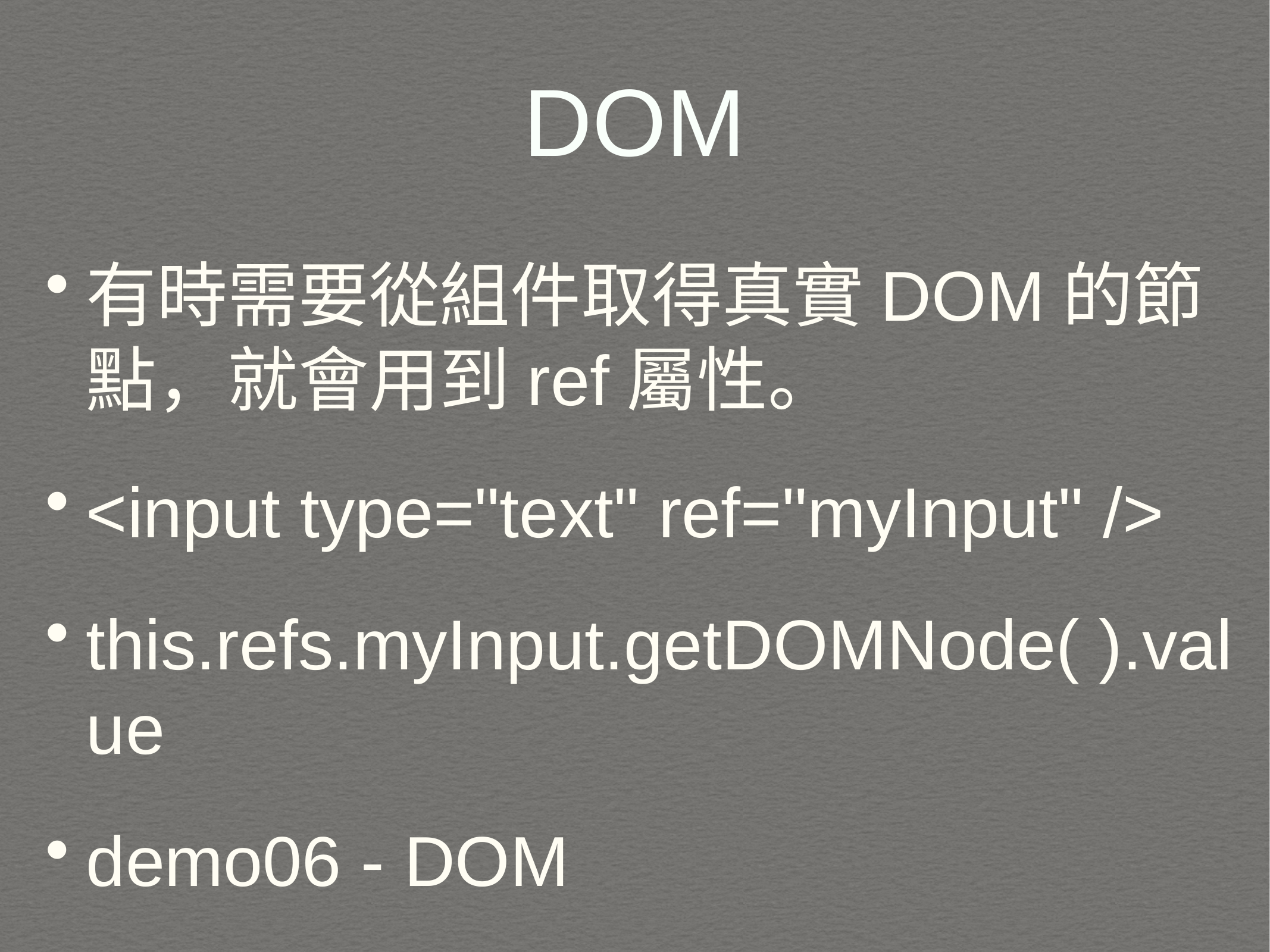

# DOM
有時需要從組件取得真實DOM的節點，就會用到ref屬性。
<input type="text" ref="myInput" />
this.refs.myInput.getDOMNode( ).value
demo06 - DOM